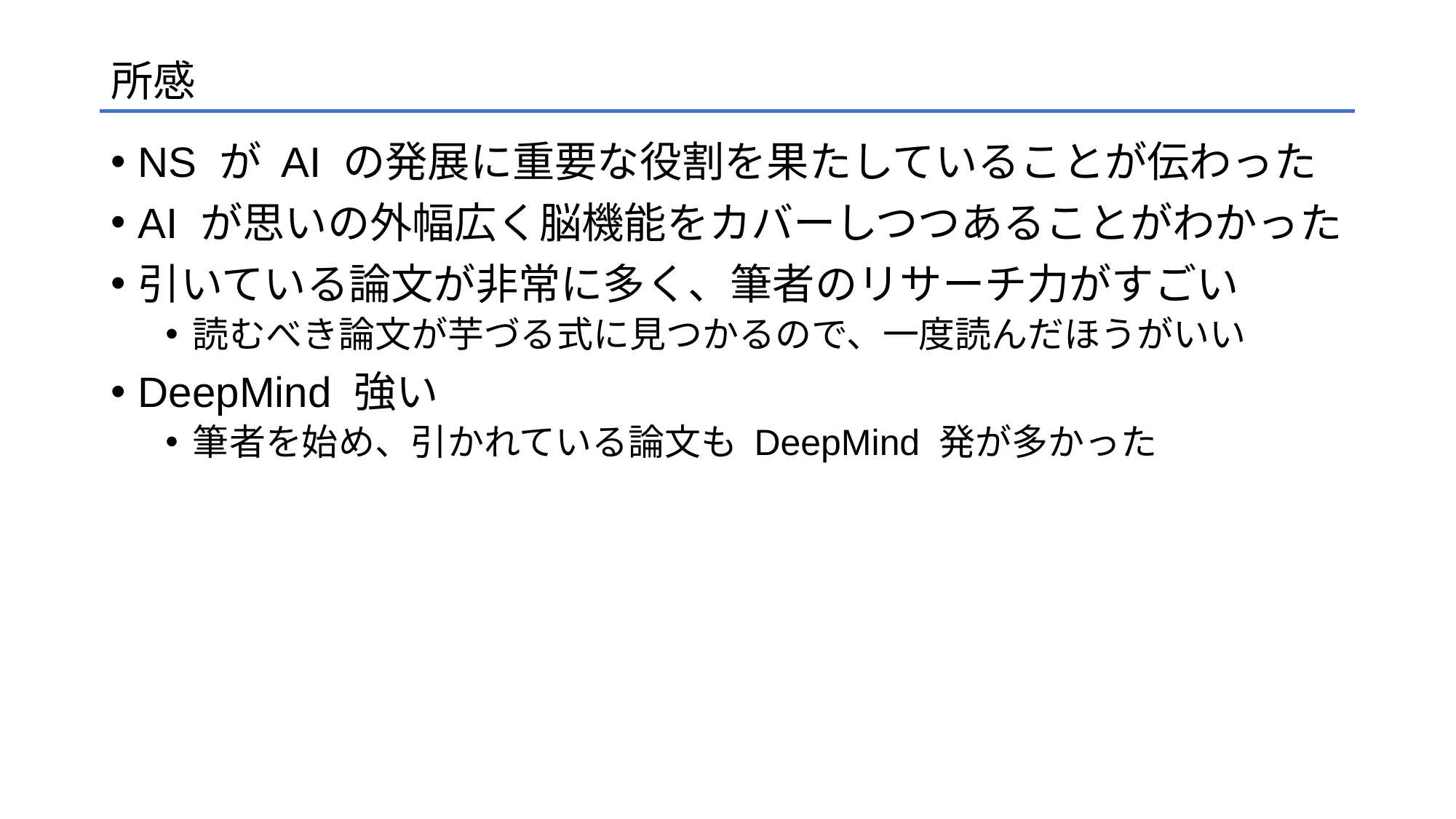

# 所感
NS が AI の発展に重要な役割を果たしていることが伝わった
AI が思いの外幅広く脳機能をカバーしつつあることがわかった
引いている論文が非常に多く、筆者のリサーチ力がすごい
読むべき論文が芋づる式に見つかるので、一度読んだほうがいい
DeepMind 強い
筆者を始め、引かれている論文も DeepMind 発が多かった